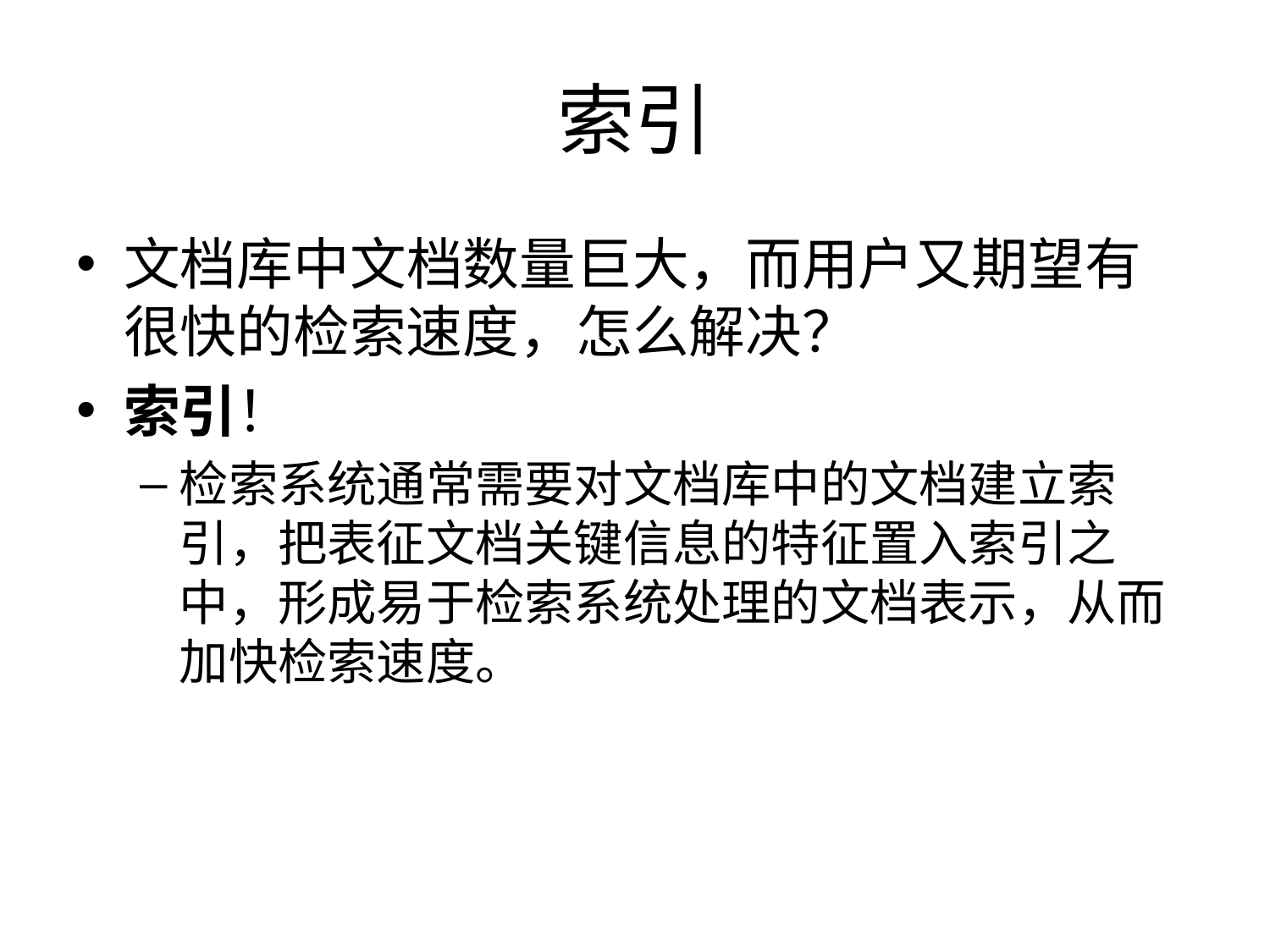

# 索引
文档库中文档数量巨大，而用户又期望有很快的检索速度，怎么解决？
索引！
检索系统通常需要对文档库中的文档建立索引，把表征文档关键信息的特征置入索引之中，形成易于检索系统处理的文档表示，从而加快检索速度。